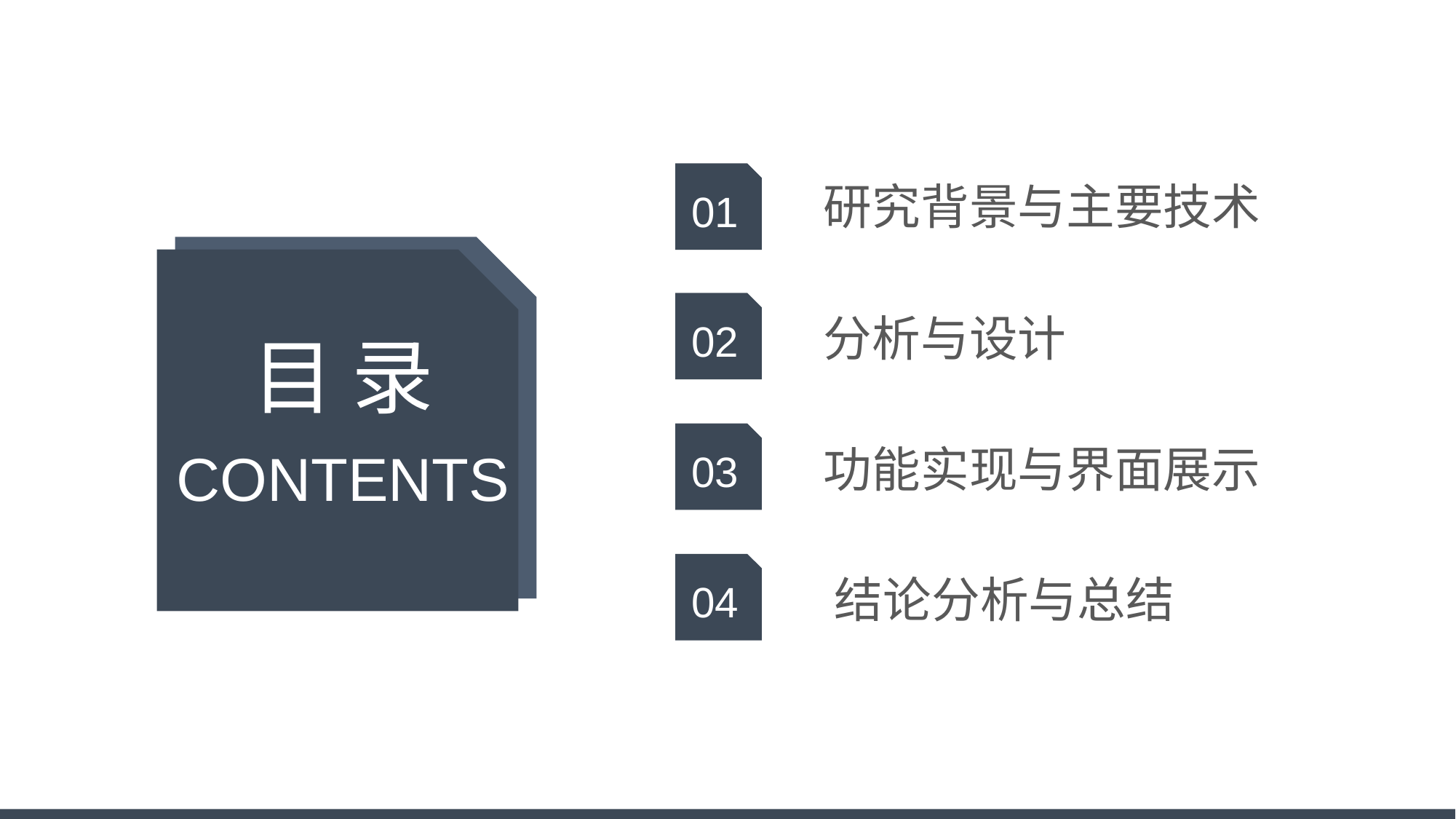

01
 研究背景与主要技术

02
 分析与设计
目 录
03
 功能实现与界面展示
CONTENTS
04
  结论分析与总结